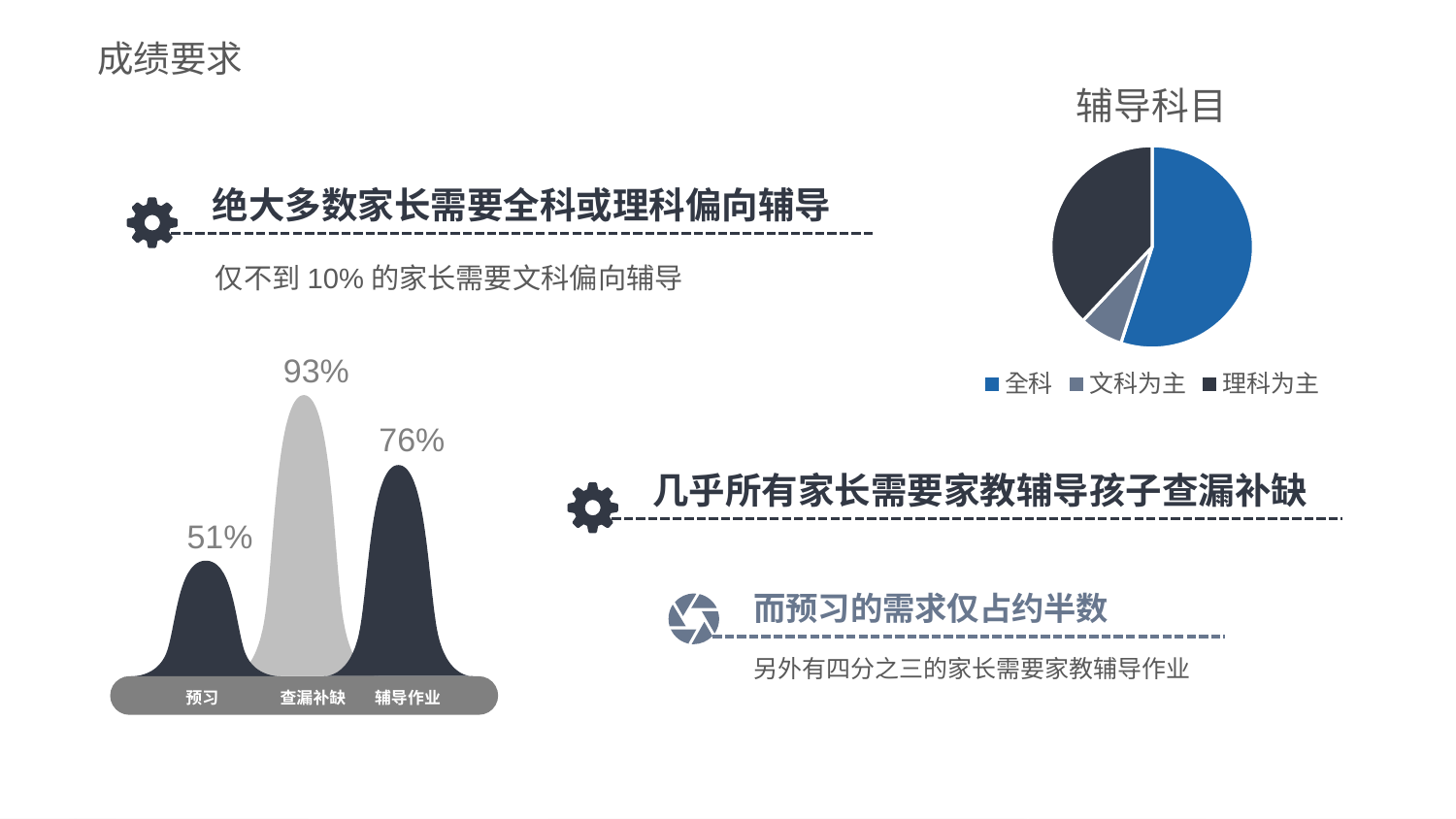

成绩要求

### Chart:

| Category | 辅导科目 |
|---|---|
| 全科 | 0.55 |
| 文科为主 | 0.07 |
| 理科为主 | 0.38 |
绝大多数家长需要全科或理科偏向辅导

仅不到10%的家长需要文科偏向辅导
93%

76%

几乎所有家长需要家教辅导孩子查漏补缺

51%

而预习的需求仅占约半数
另外有四分之三的家长需要家教辅导作业

预习
查漏补缺
辅导作业